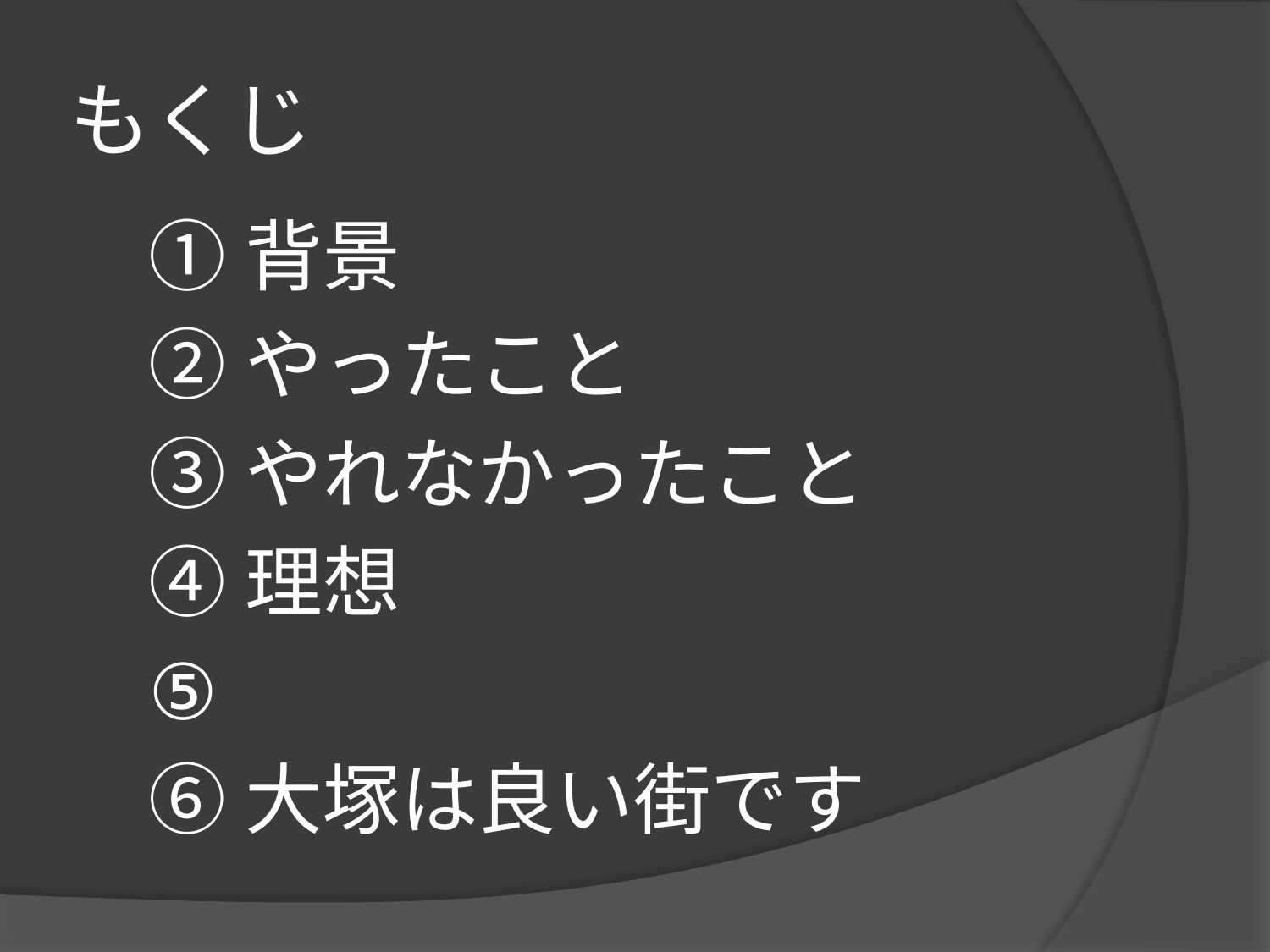

# もくじ
①背景
②やったこと
③やれなかったこと
④理想
⑤
⑥大塚は良い街です